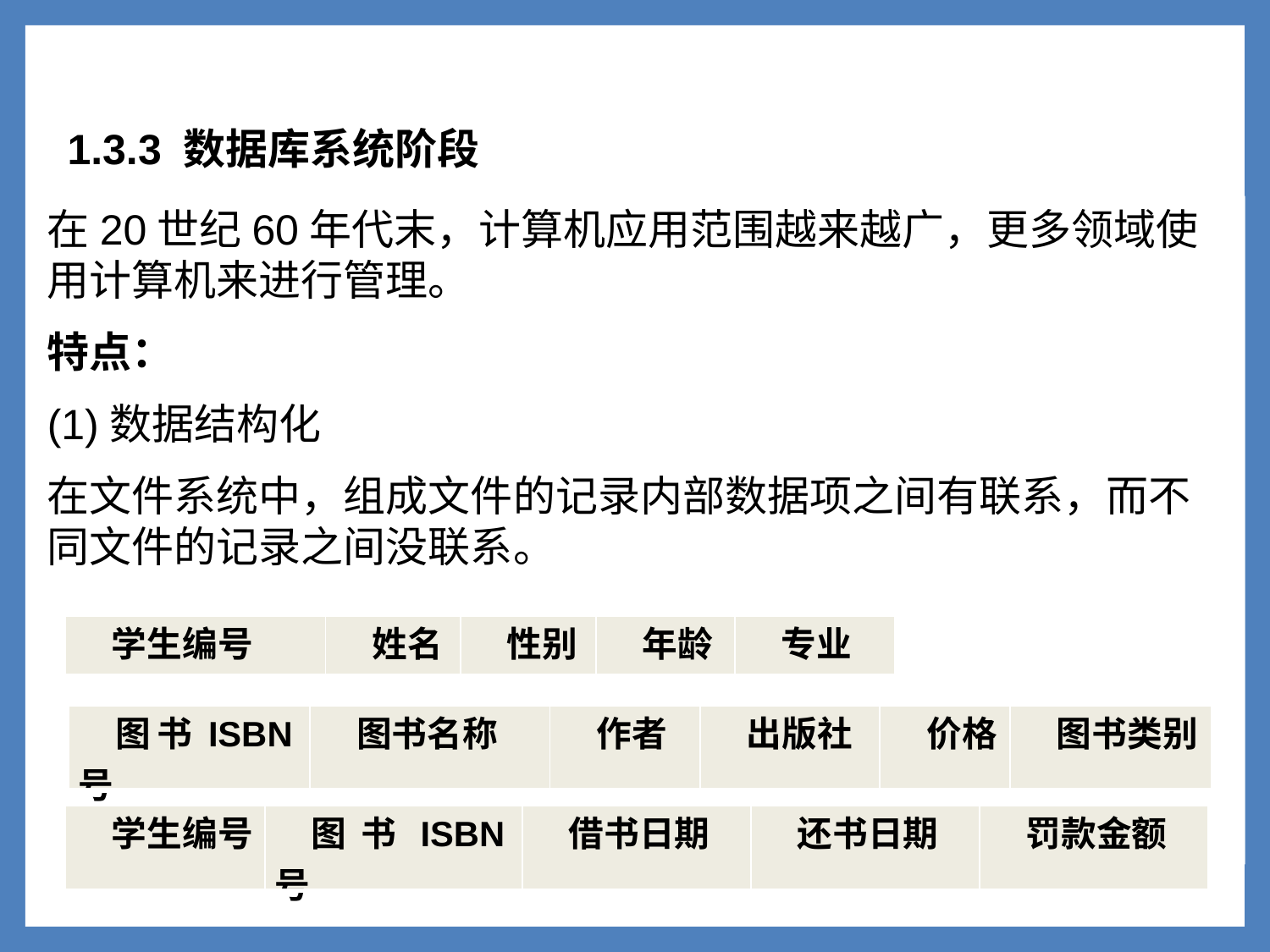

1.3.3 数据库系统阶段
在20世纪60年代末，计算机应用范围越来越广，更多领域使用计算机来进行管理。
特点：
(1)数据结构化
在文件系统中，组成文件的记录内部数据项之间有联系，而不同文件的记录之间没联系。

| 学生编号 | 姓名 | 性别 | 年龄 | 专业 |
| --- | --- | --- | --- | --- |
| 图书ISBN号 | 图书名称 | 作者 | 出版社 | 价格 | 图书类别 |
| --- | --- | --- | --- | --- | --- |
| 学生编号 | 图书ISBN号 | 借书日期 | 还书日期 | 罚款金额 |
| --- | --- | --- | --- | --- |